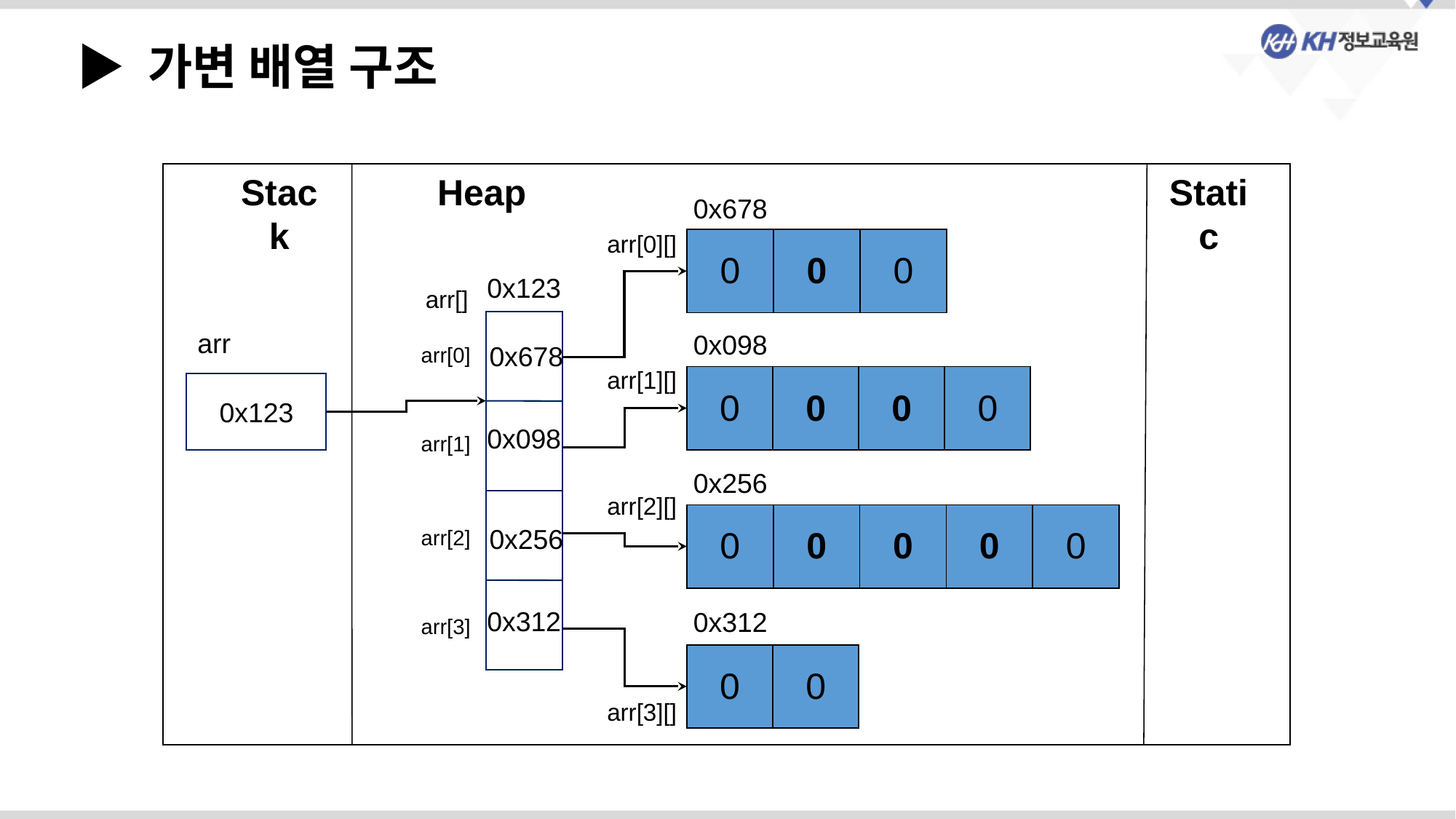

▶ 가변 배열 구조
Static
Stack
Heap
0x678
arr[0][]
| 0 | 0 | 0 |
| --- | --- | --- |
0x123
arr[]

arr
0x098
0x678
arr[0]
arr[1][]
| 0 | 0 | 0 | 0 |
| --- | --- | --- | --- |
0x123
0x098
arr[1]
0x256
arr[2][]
| 0 | 0 | 0 | 0 | 0 |
| --- | --- | --- | --- | --- |
0x256
arr[2]
0x312
0x312
arr[3]
| 0 | 0 |
| --- | --- |
arr[3][]